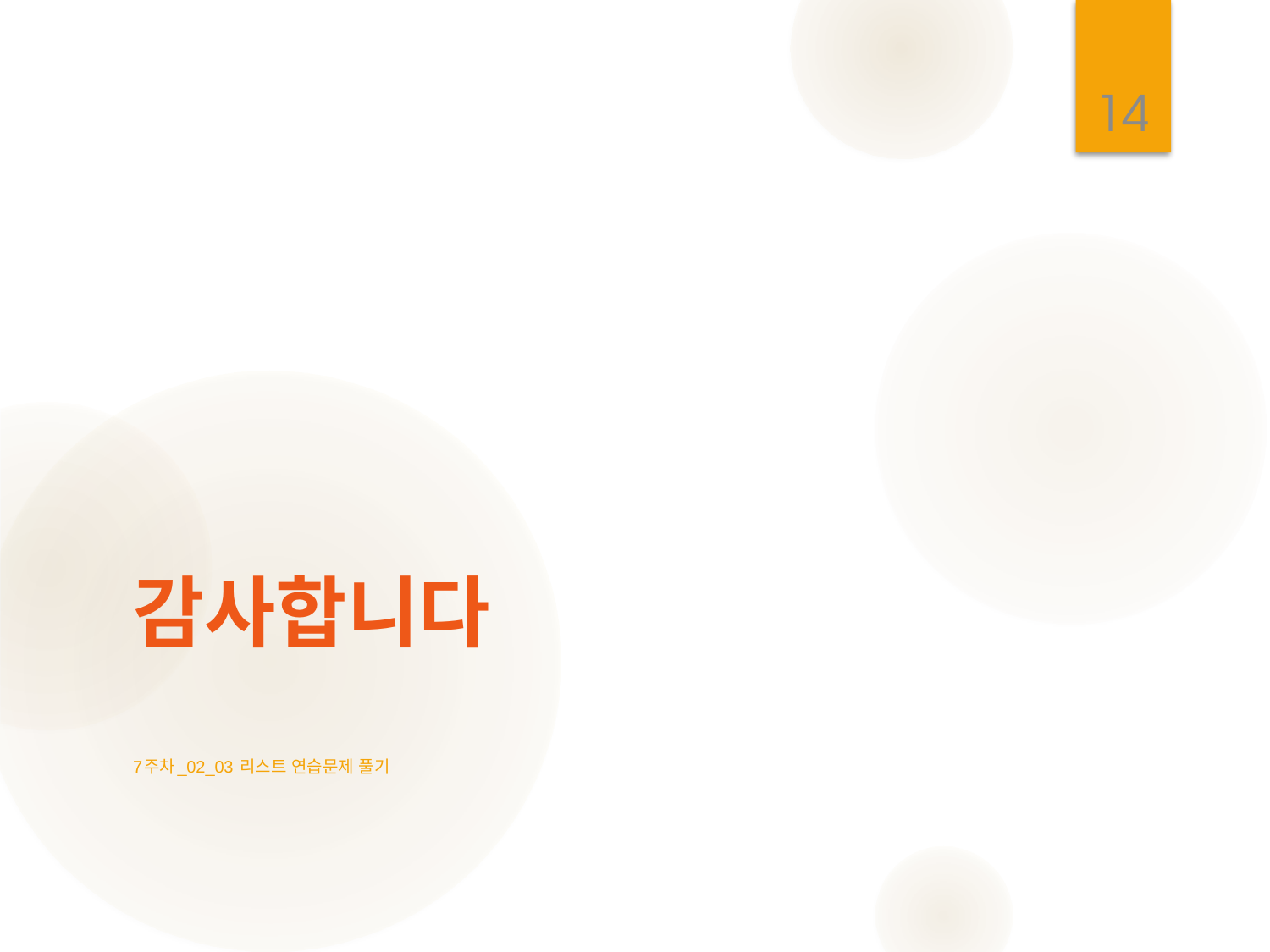

14
# 감사합니다

7주차_02_03 리스트 연습문제 풀기